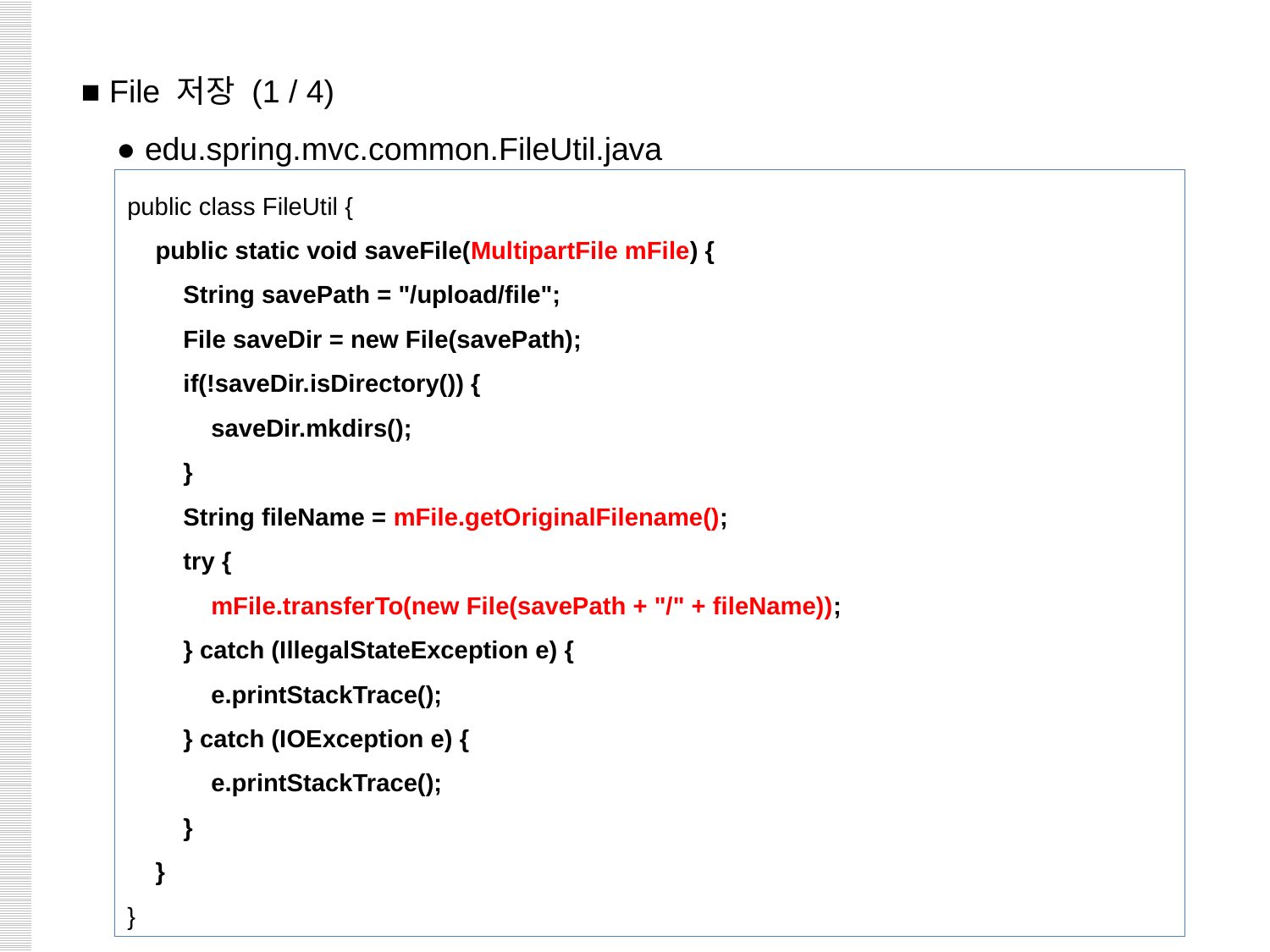

■ File 저장 (1 / 4)
    ● edu.spring.mvc.common.FileUtil.java
public class FileUtil {
    public static void saveFile(MultipartFile mFile) {
        String savePath = "/upload/file";
        File saveDir = new File(savePath);
        if(!saveDir.isDirectory()) {
            saveDir.mkdirs();
        }
        String fileName = mFile.getOriginalFilename();
        try {
            mFile.transferTo(new File(savePath + "/" + fileName));
        } catch (IllegalStateException e) {
            e.printStackTrace();
        } catch (IOException e) {
            e.printStackTrace();
        }
    }
}